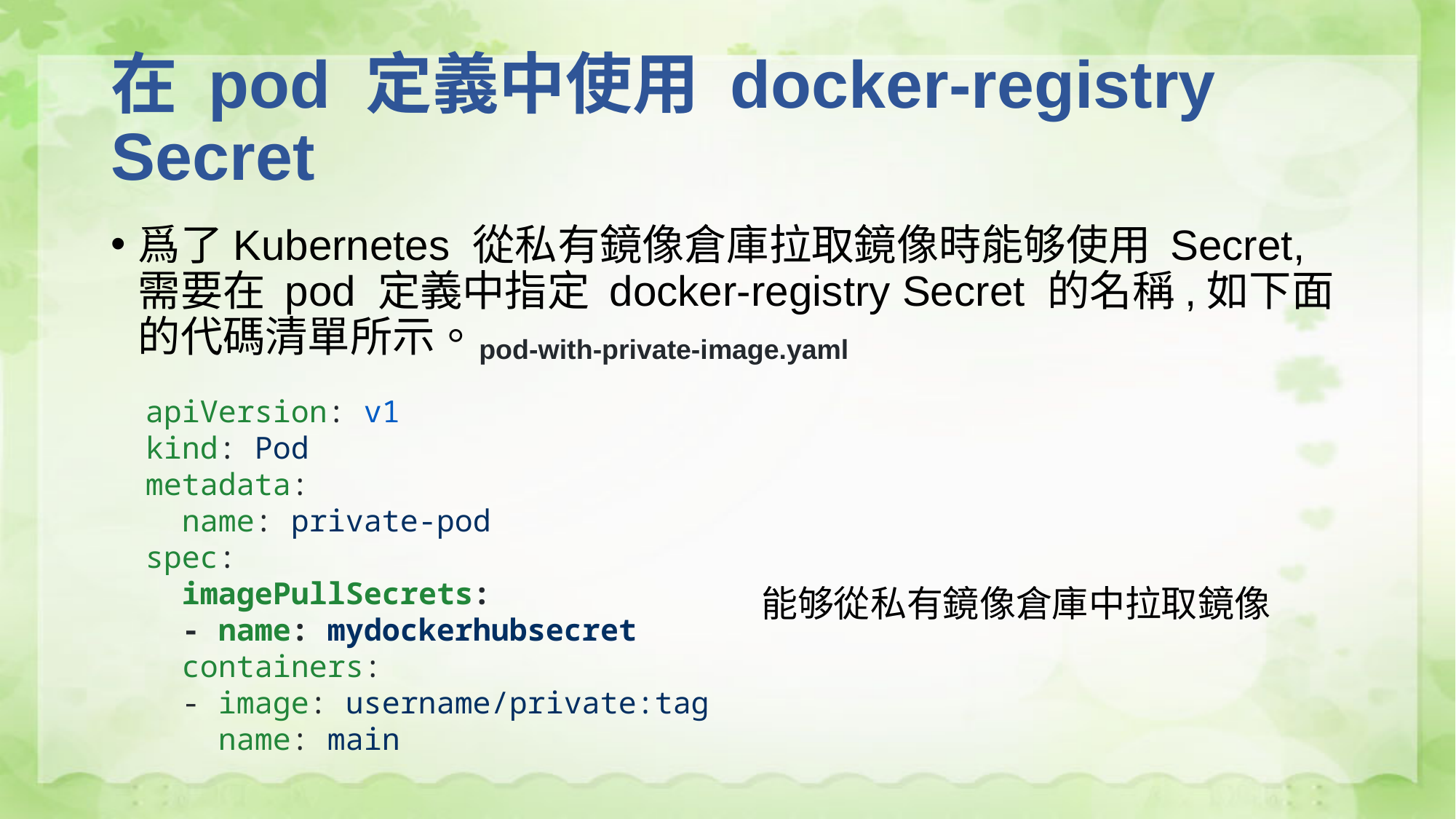

# 在 pod 定義中使用 docker-registry Secret
爲了Kubernetes 從私有鏡像倉庫拉取鏡像時能够使用 Secret,需要在 pod 定義中指定 docker-registry Secret 的名稱,如下面的代碼清單所示。
pod-with-private-image.yaml
apiVersion: v1
kind: Pod
metadata:
  name: private-pod
spec:
  imagePullSecrets:
  - name: mydockerhubsecret
  containers:
  - image: username/private:tag
    name: main
能够從私有鏡像倉庫中拉取鏡像